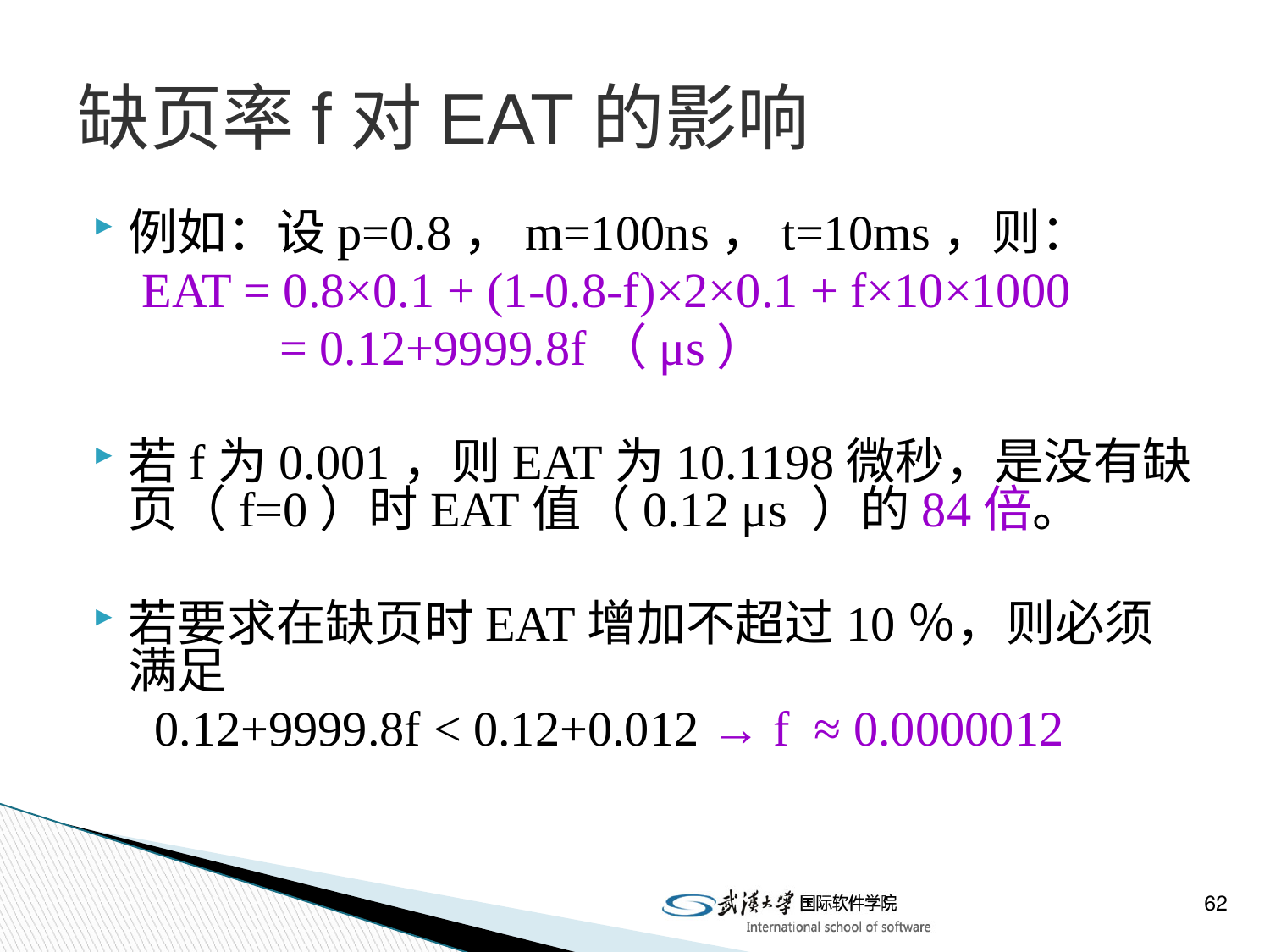

# 缺页率f对EAT的影响
例如：设p=0.8，m=100ns，t=10ms，则：
    EAT = 0.8×0.1 + (1-0.8-f)×2×0.1 + f×10×1000
            = 0.12+9999.8f（μs）

若f为0.001，则EAT为10.1198微秒，是没有缺页（f=0）时EAT值（0.12 μs ）的84倍。

若要求在缺页时EAT增加不超过10％，则必须满足
     0.12+9999.8f < 0.12+0.012 → f  ≈ 0.0000012